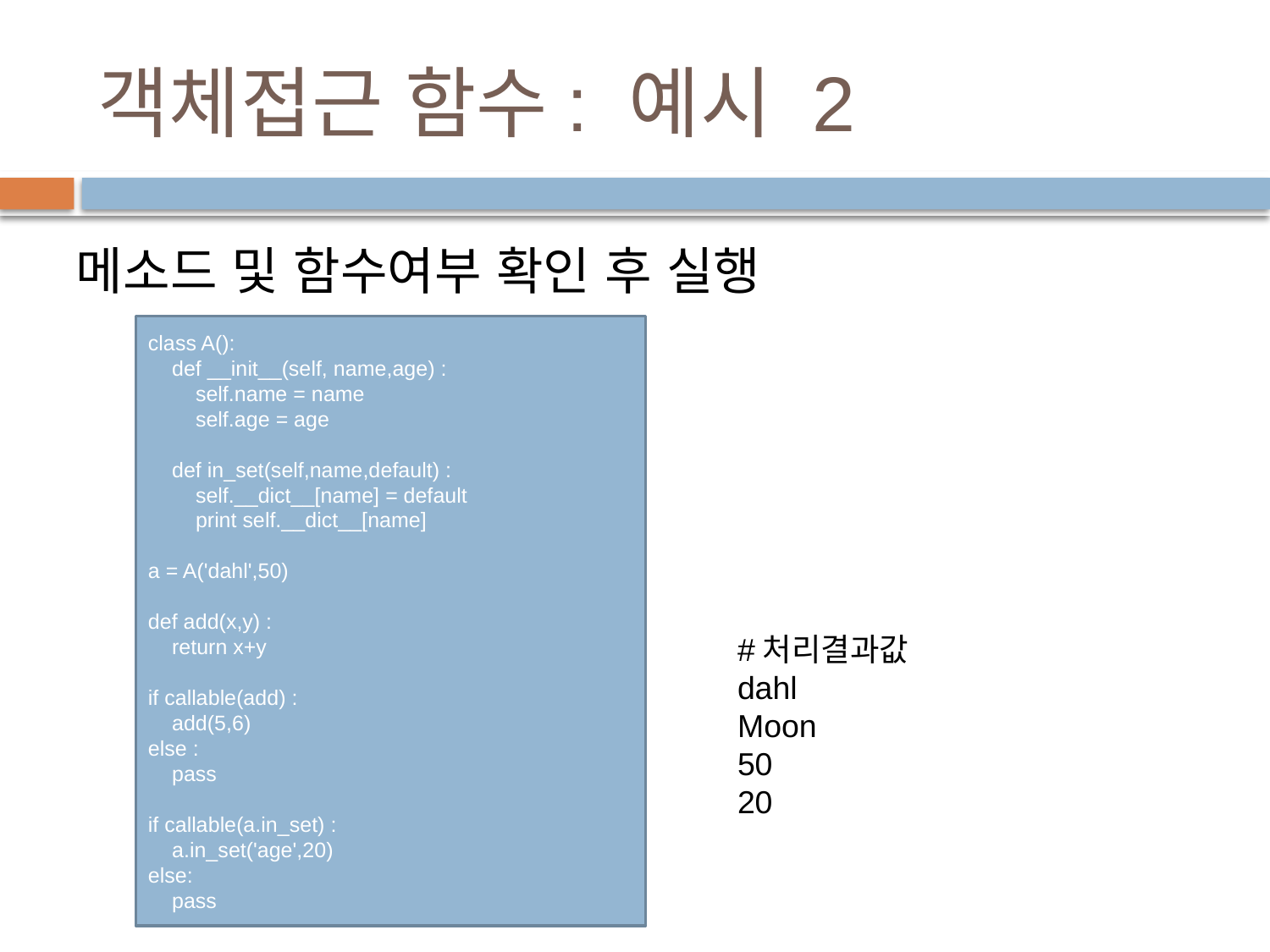

# 객체접근 함수: 예시 2
메소드 및 함수여부 확인 후 실행

class A():
    def __init__(self, name,age) :
        self.name = name
        self.age = age

    def in_set(self,name,default) :
        self.__dict__[name] = default
        print self.__dict__[name]

a = A('dahl',50)

def add(x,y) :
    return x+y

if callable(add) :
    add(5,6)
else :
    pass

if callable(a.in_set) :
    a.in_set('age',20)
else:
    pass

#처리결과값
dahl
Moon
50
20